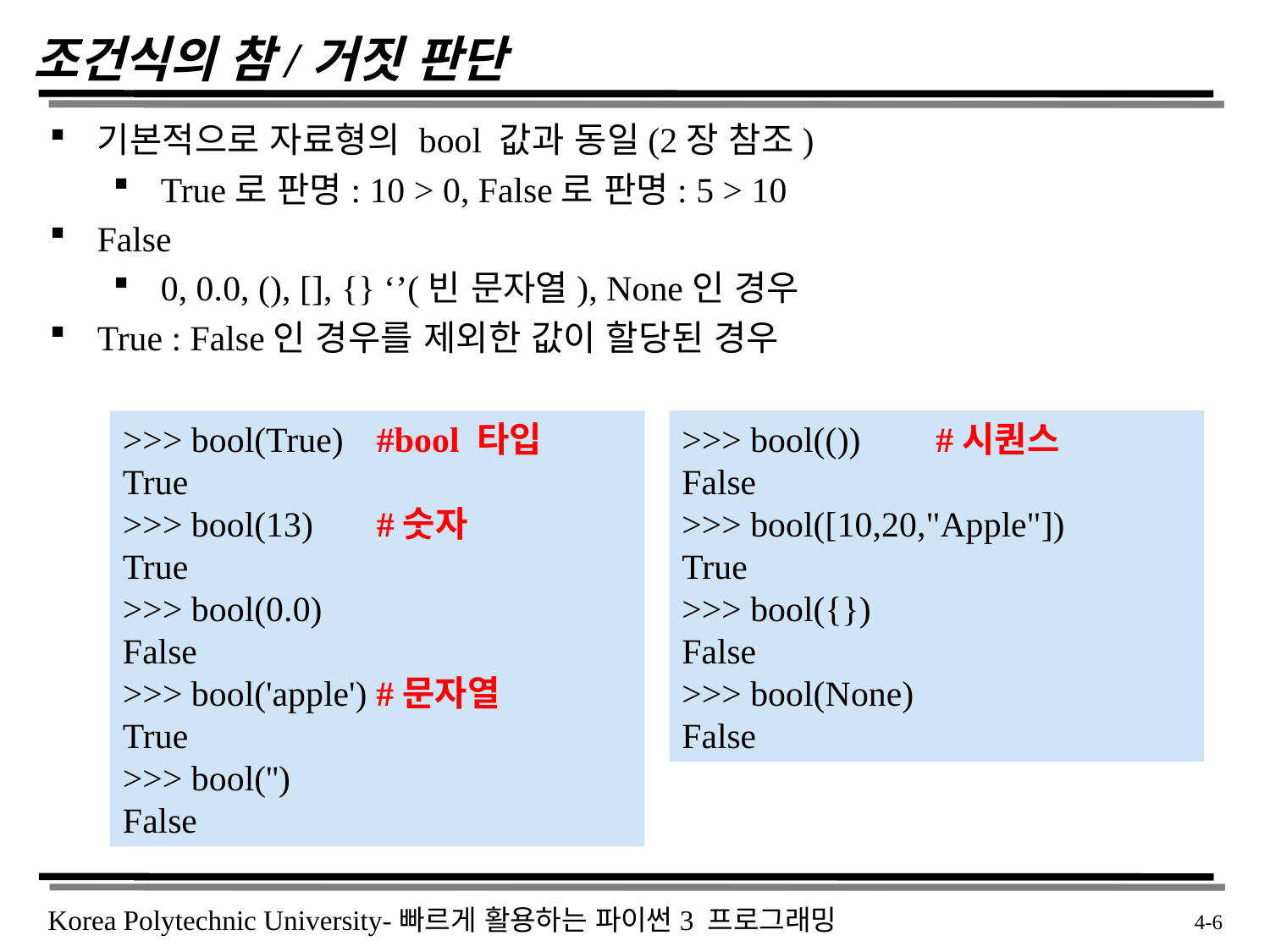

# 조건식의 참/거짓 판단
기본적으로 자료형의 bool 값과 동일(2장 참조)
True로 판명: 10 > 0, False로 판명: 5 > 10
False
0, 0.0, (), [], {} ‘’(빈 문자열), None인 경우
True : False인 경우를 제외한 값이 할당된 경우

>>> bool(())	#시퀀스
False
>>> bool([10,20,"Apple"])
True
>>> bool({})
False
>>> bool(None)
False
>>> bool(True)	#bool 타입
True
>>> bool(13)	#숫자
True
>>> bool(0.0)
False
>>> bool('apple') #문자열
True
>>> bool('')
False
 4-6